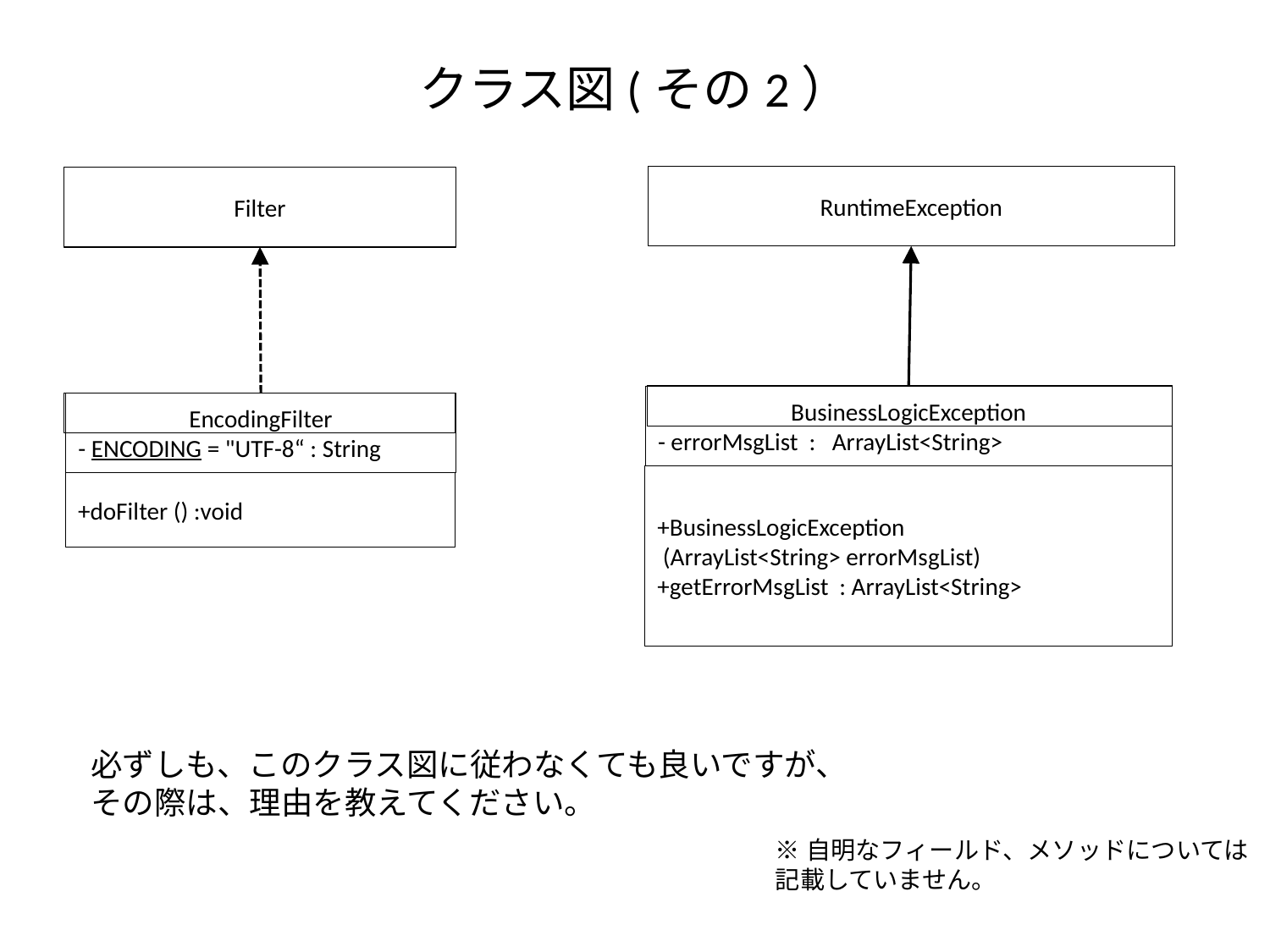

# クラス図(その2）
RuntimeException
Filter

BusinessLogicException
- errorMsgList  :   ArrayList<String>
+BusinessLogicException
 (ArrayList<String> errorMsgList)
+getErrorMsgList  : ArrayList<String>

EncodingFilter
- ENCODING = "UTF-8“ : String
+doFilter () :void
必ずしも、このクラス図に従わなくても良いですが、
その際は、理由を教えてください。
※自明なフィールド、メソッドについては
記載していません。